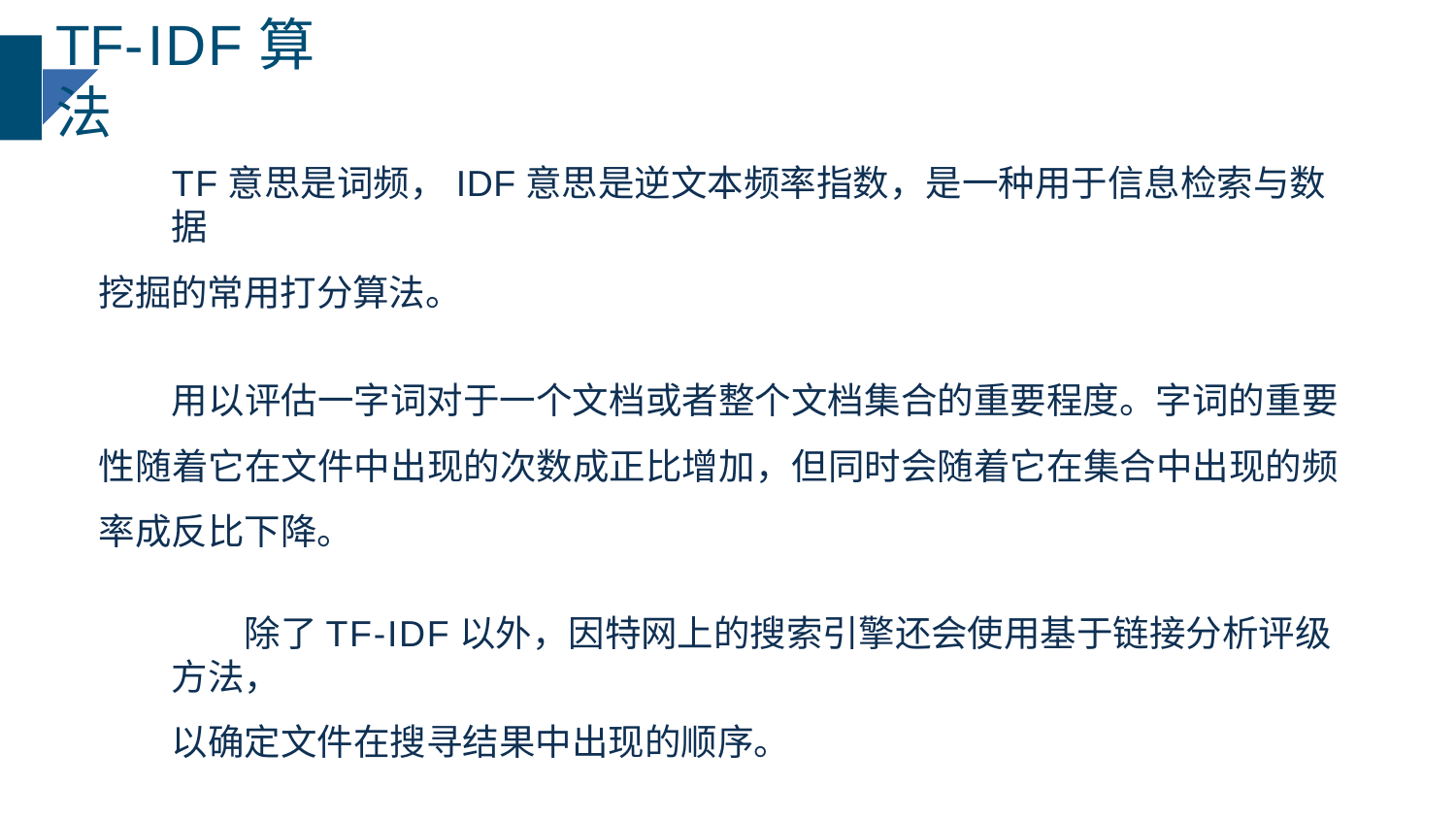

# TF-IDF算法
TF意思是词频，IDF意思是逆文本频率指数，是一种用于信息检索与数据
挖掘的常用打分算法。

用以评估一字词对于一个文档或者整个文档集合的重要程度。字词的重要 性随着它在文件中出现的次数成正比增加，但同时会随着它在集合中出现的频 率成反比下降。

除了TF-IDF以外，因特网上的搜索引擎还会使用基于链接分析评级方法，
以确定文件在搜寻结果中出现的顺序。